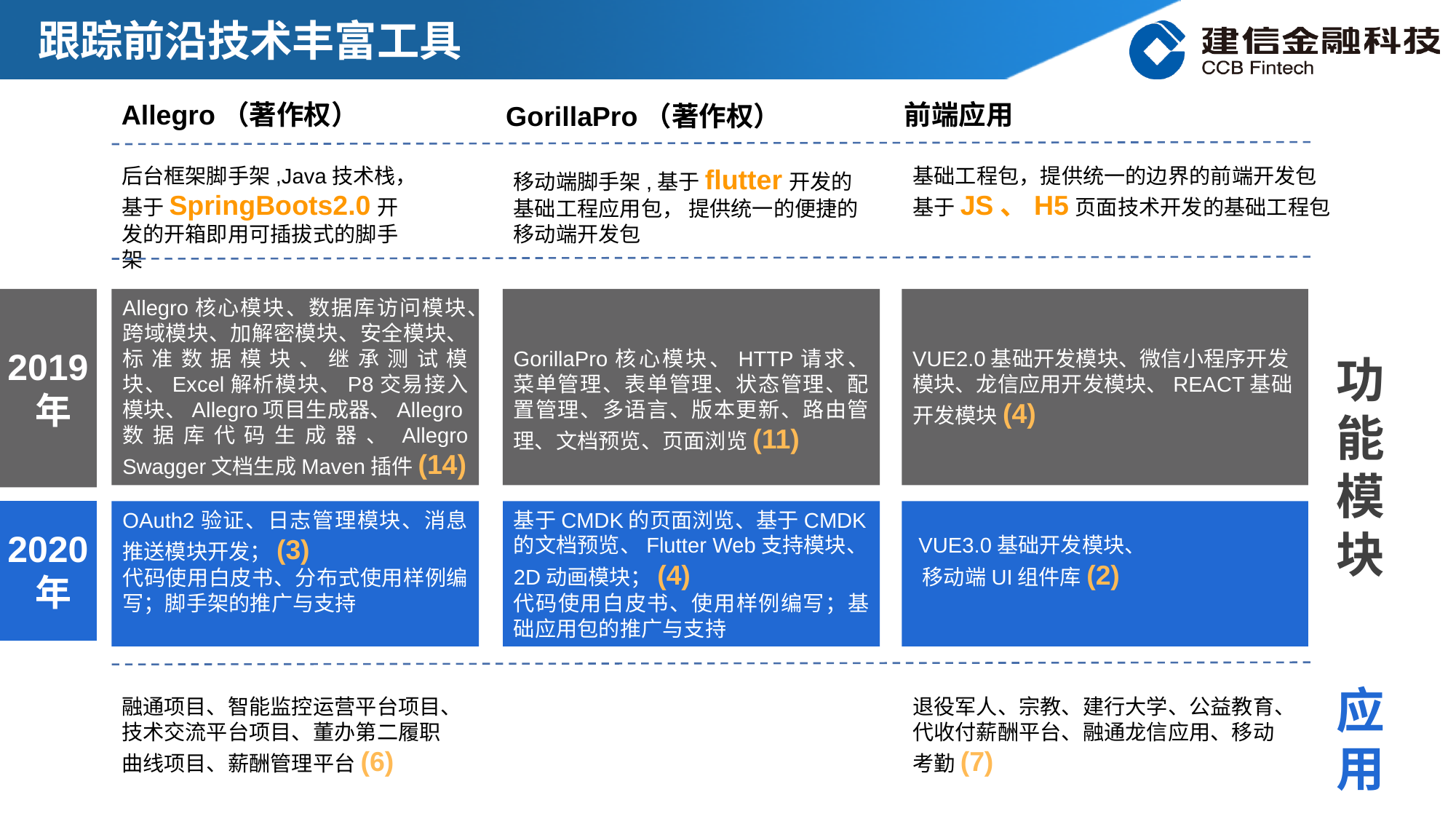

跟踪前沿技术丰富工具
Allegro（著作权）
前端应用
GorillaPro（著作权）
后台框架脚手架,Java技术栈，基于SpringBoots2.0开发的开箱即用可插拔式的脚手架
移动端脚手架,基于flutter开发的基础工程应用包， 提供统一的便捷的移动端开发包
基础工程包，提供统一的边界的前端开发包基于JS、H5页面技术开发的基础工程包

Allegro核心模块、数据库访问模块、跨域模块、加解密模块、安全模块、标准数据模块、继承测试模块、Excel解析模块、P8交易接入模块、Allegro项目生成器、Allegro数据库代码生成器、Allegro Swagger文档生成Maven插件(14)

GorillaPro核心模块、HTTP请求、菜单管理、表单管理、状态管理、配置管理、多语言、版本更新、路由管理、文档预览、页面浏览(11)

VUE2.0基础开发模块、微信小程序开发模块、龙信应用开发模块、REACT基础开发模块(4)

2019
年
功
能
模
块

OAuth2验证、日志管理模块、消息推送模块开发；(3)
代码使用白皮书、分布式使用样例编写；脚手架的推广与支持

基于CMDK的页面浏览、基于CMDK的文档预览、Flutter Web支持模块、2D动画模块；(4)
代码使用白皮书、使用样例编写；基础应用包的推广与支持

 VUE3.0基础开发模块、
 移动端UI组件库(2)

2020
年

融通项目、智能监控运营平台项目、技术交流平台项目、董办第二履职曲线项目、薪酬管理平台(6)

退役军人、宗教、建行大学、公益教育、代收付薪酬平台、融通龙信应用、移动考勤(7)
应用